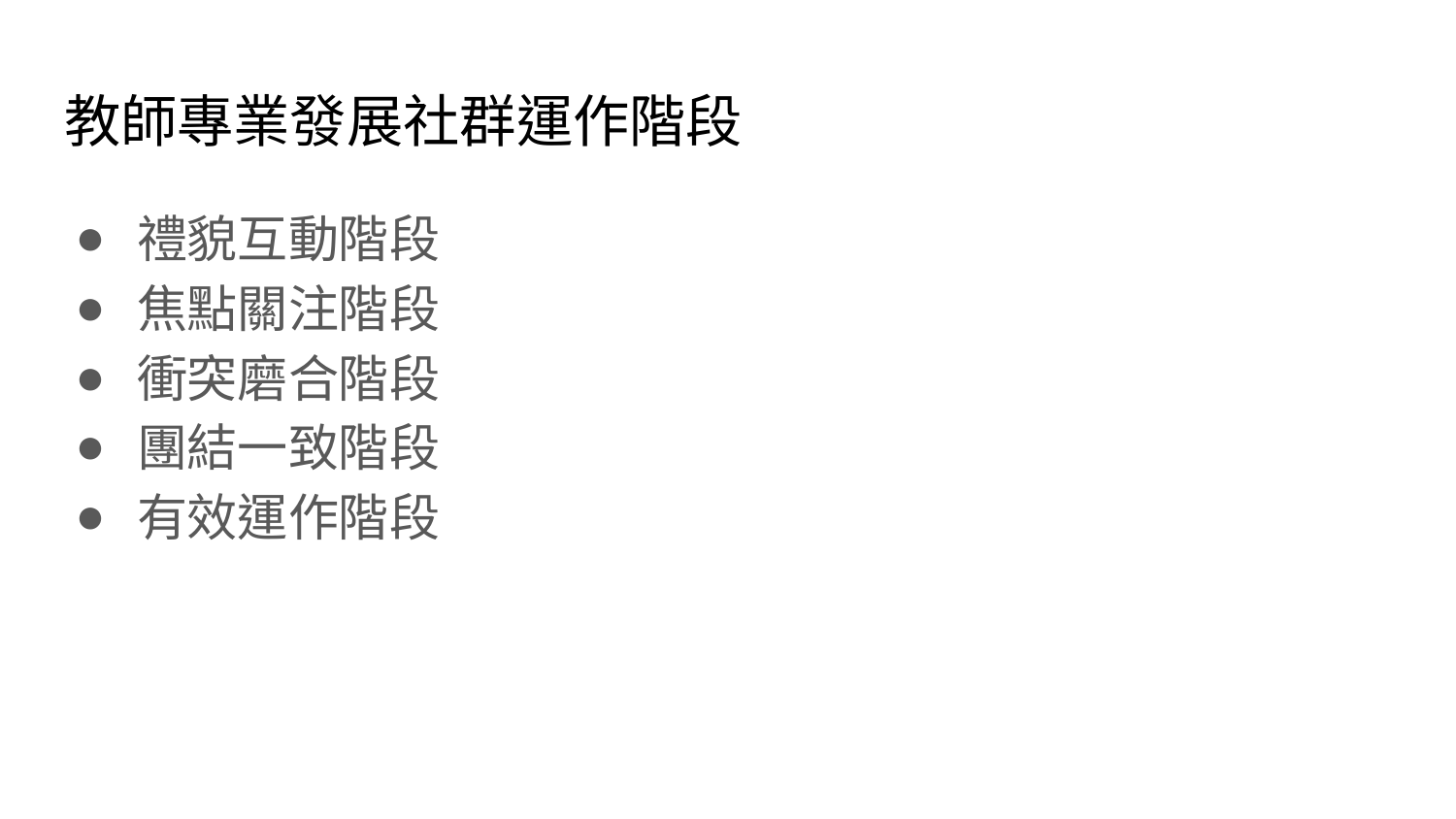

# 教師專業發展社群運作階段
禮貌互動階段
焦點關注階段
衝突磨合階段
團結一致階段
有效運作階段